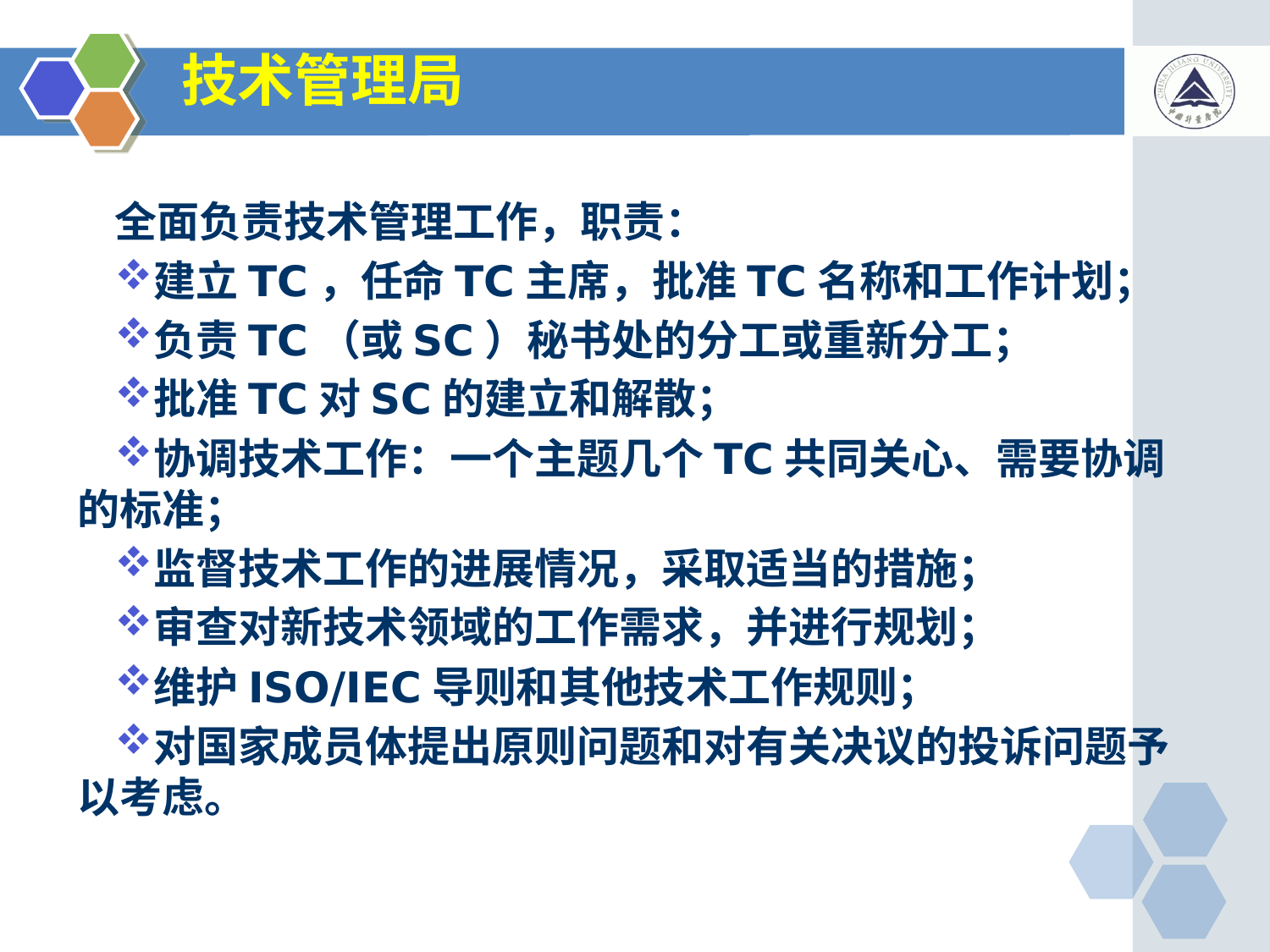

# 技术管理局
全面负责技术管理工作，职责：
建立TC，任命TC主席，批准TC名称和工作计划；
负责TC（或SC）秘书处的分工或重新分工；
批准TC对SC的建立和解散；
协调技术工作：一个主题几个TC共同关心、需要协调 的标准；
监督技术工作的进展情况，采取适当的措施；
审查对新技术领域的工作需求，并进行规划；
维护ISO/IEC导则和其他技术工作规则；
对国家成员体提出原则问题和对有关决议的投诉问题予以考虑。